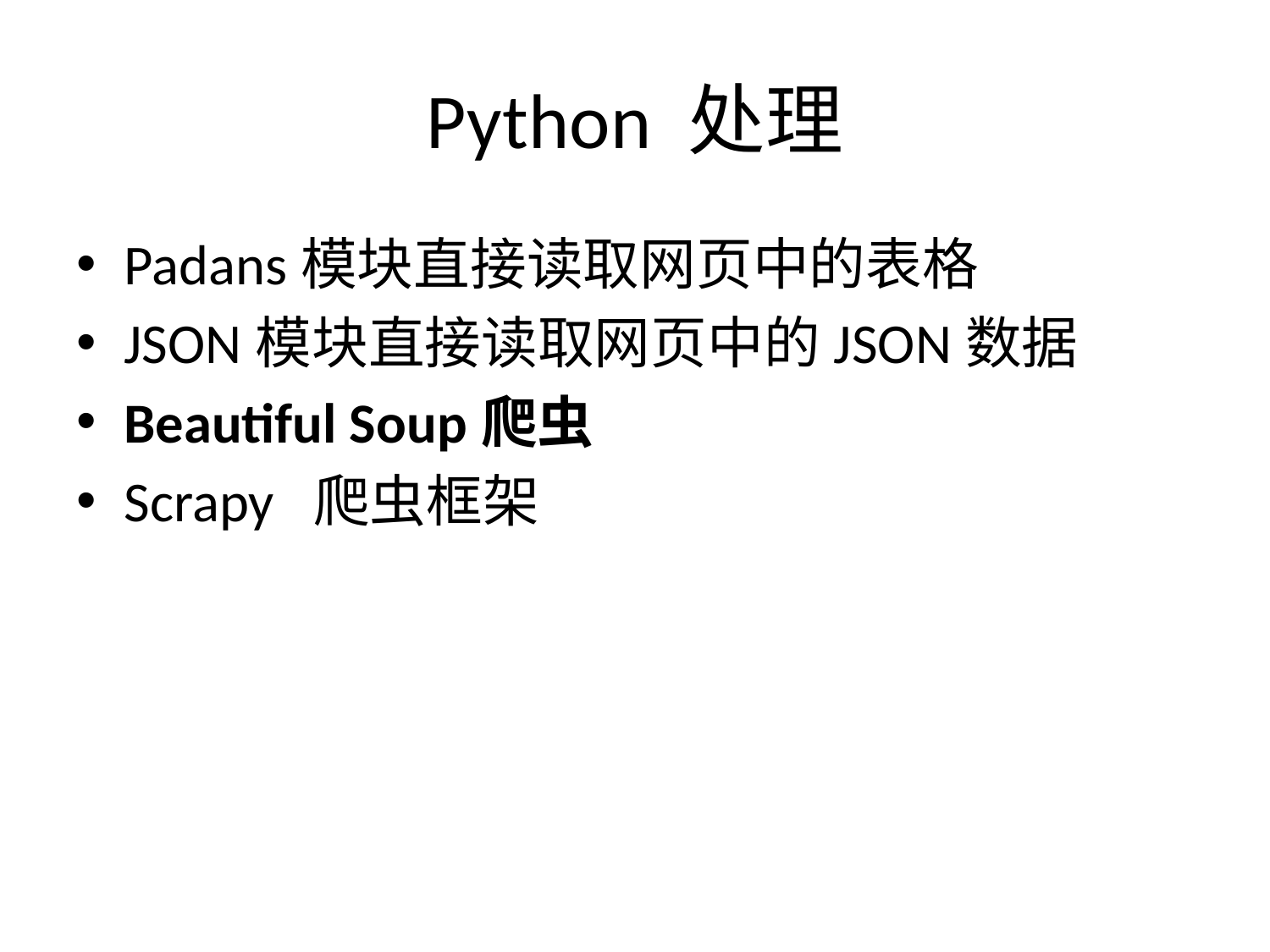

# Python 处理
Padans模块直接读取网页中的表格
JSON模块直接读取网页中的JSON数据
Beautiful Soup爬虫
Scrapy  爬虫框架